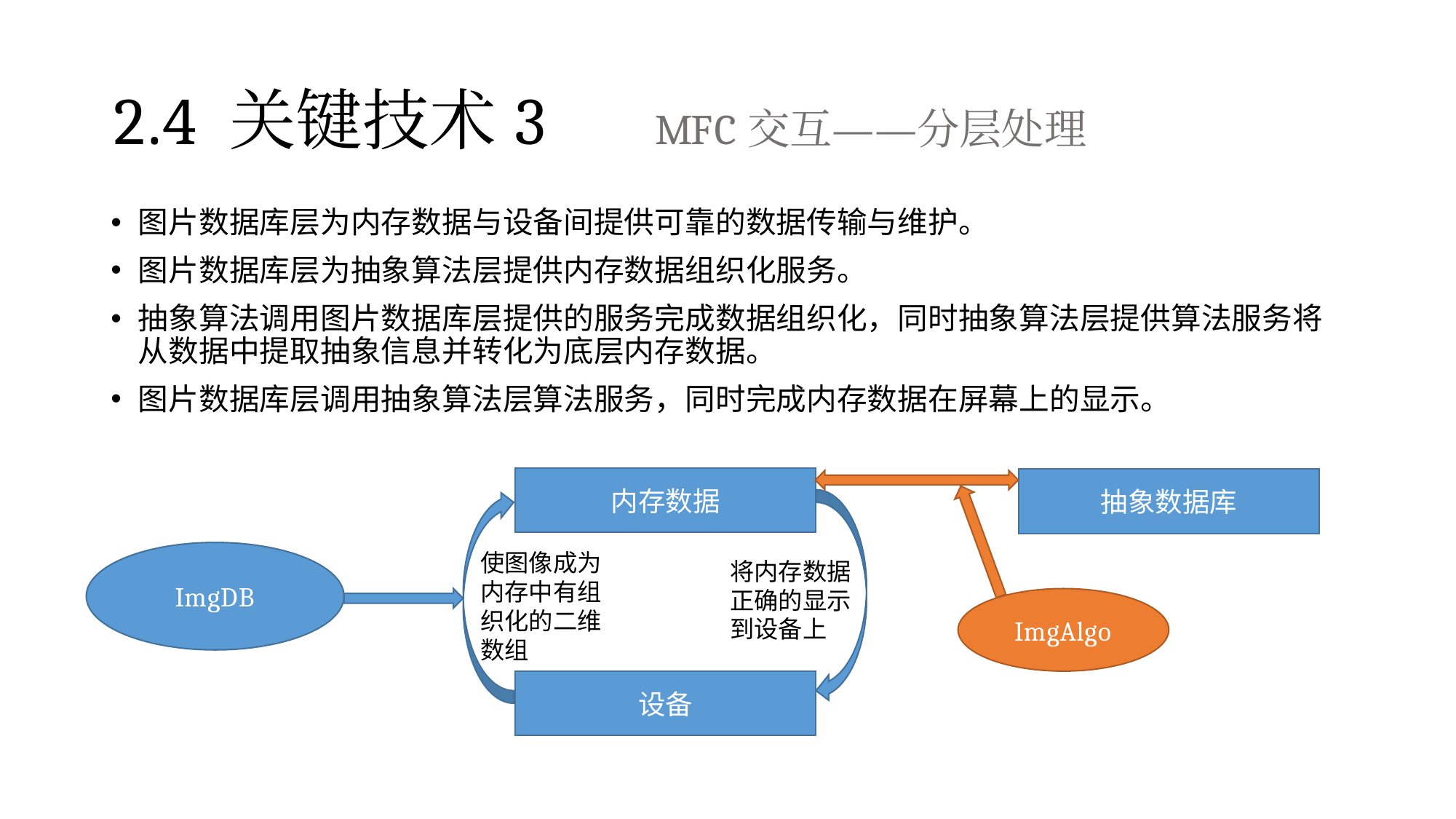

# 2.4 关键技术3	MFC交互——分层处理
图片数据库层为内存数据与设备间提供可靠的数据传输与维护。
图片数据库层为抽象算法层提供内存数据组织化服务。
抽象算法调用图片数据库层提供的服务完成数据组织化，同时抽象算法层提供算法服务将从数据中提取抽象信息并转化为底层内存数据。
图片数据库层调用抽象算法层算法服务，同时完成内存数据在屏幕上的显示。
内存数据
抽象数据库

使图像成为内存中有组织化的二维数组
ImgDB
将内存数据正确的显示到设备上

ImgAlgo
设备